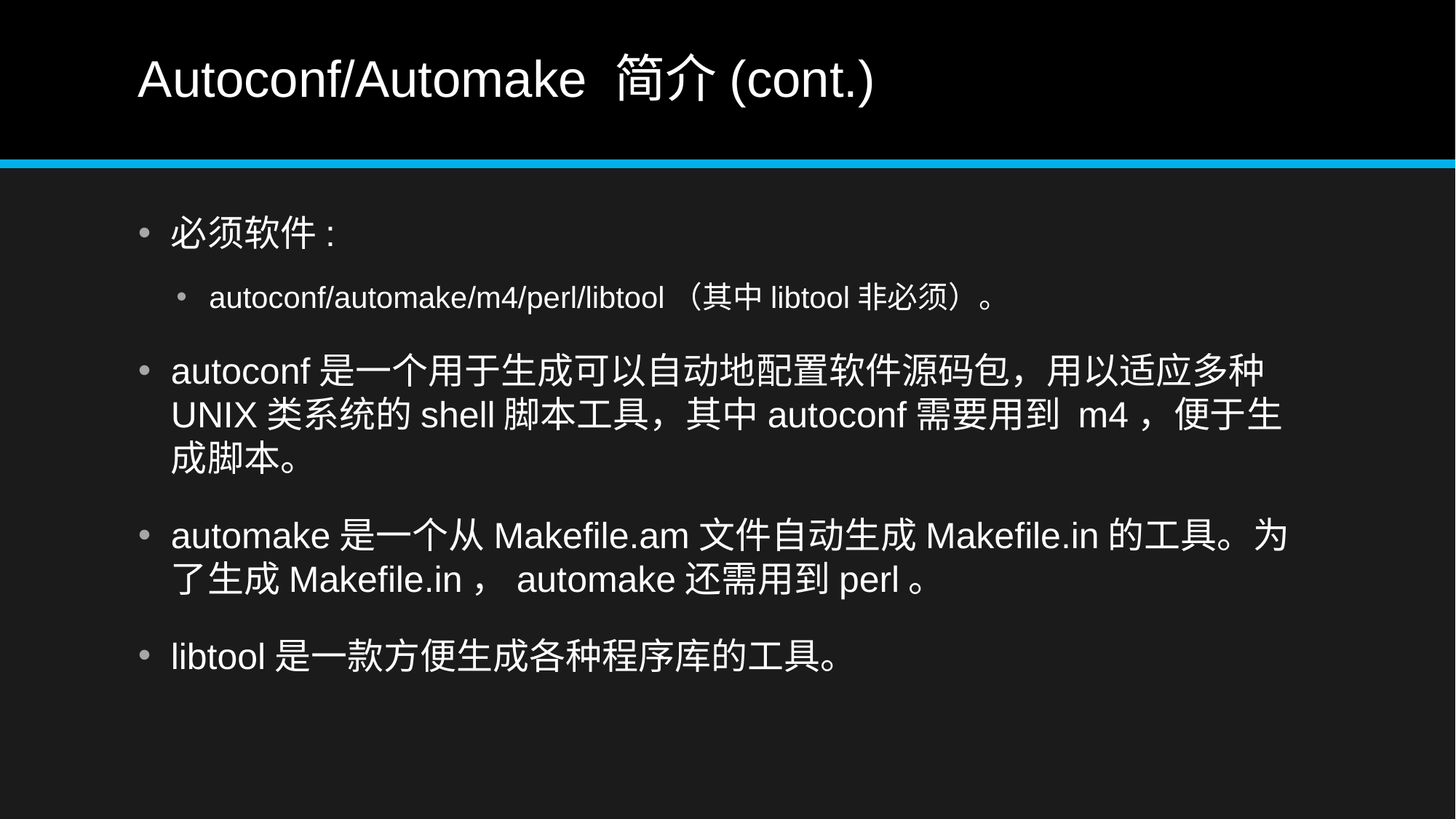

# Autoconf/Automake 简介(cont.)
必须软件:
autoconf/automake/m4/perl/libtool（其中libtool非必须）。
autoconf是一个用于生成可以自动地配置软件源码包，用以适应多种UNIX类系统的shell脚本工具，其中autoconf需要用到 m4，便于生成脚本。
automake是一个从Makefile.am文件自动生成Makefile.in的工具。为了生成Makefile.in，automake还需用到perl。
libtool是一款方便生成各种程序库的工具。